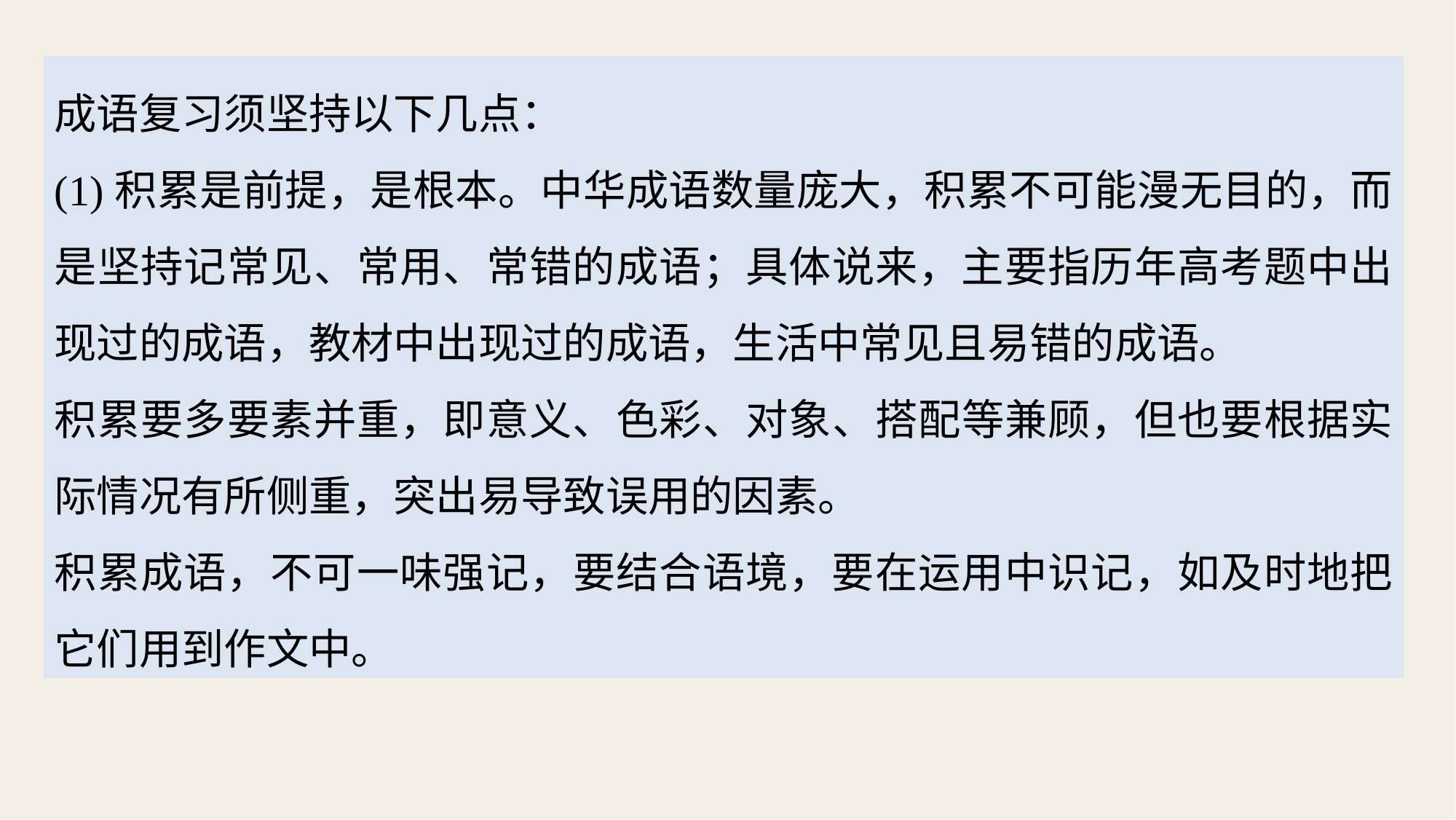

成语复习须坚持以下几点：
(1)积累是前提，是根本。中华成语数量庞大，积累不可能漫无目的，而是坚持记常见、常用、常错的成语；具体说来，主要指历年高考题中出现过的成语，教材中出现过的成语，生活中常见且易错的成语。
积累要多要素并重，即意义、色彩、对象、搭配等兼顾，但也要根据实际情况有所侧重，突出易导致误用的因素。
积累成语，不可一味强记，要结合语境，要在运用中识记，如及时地把它们用到作文中。